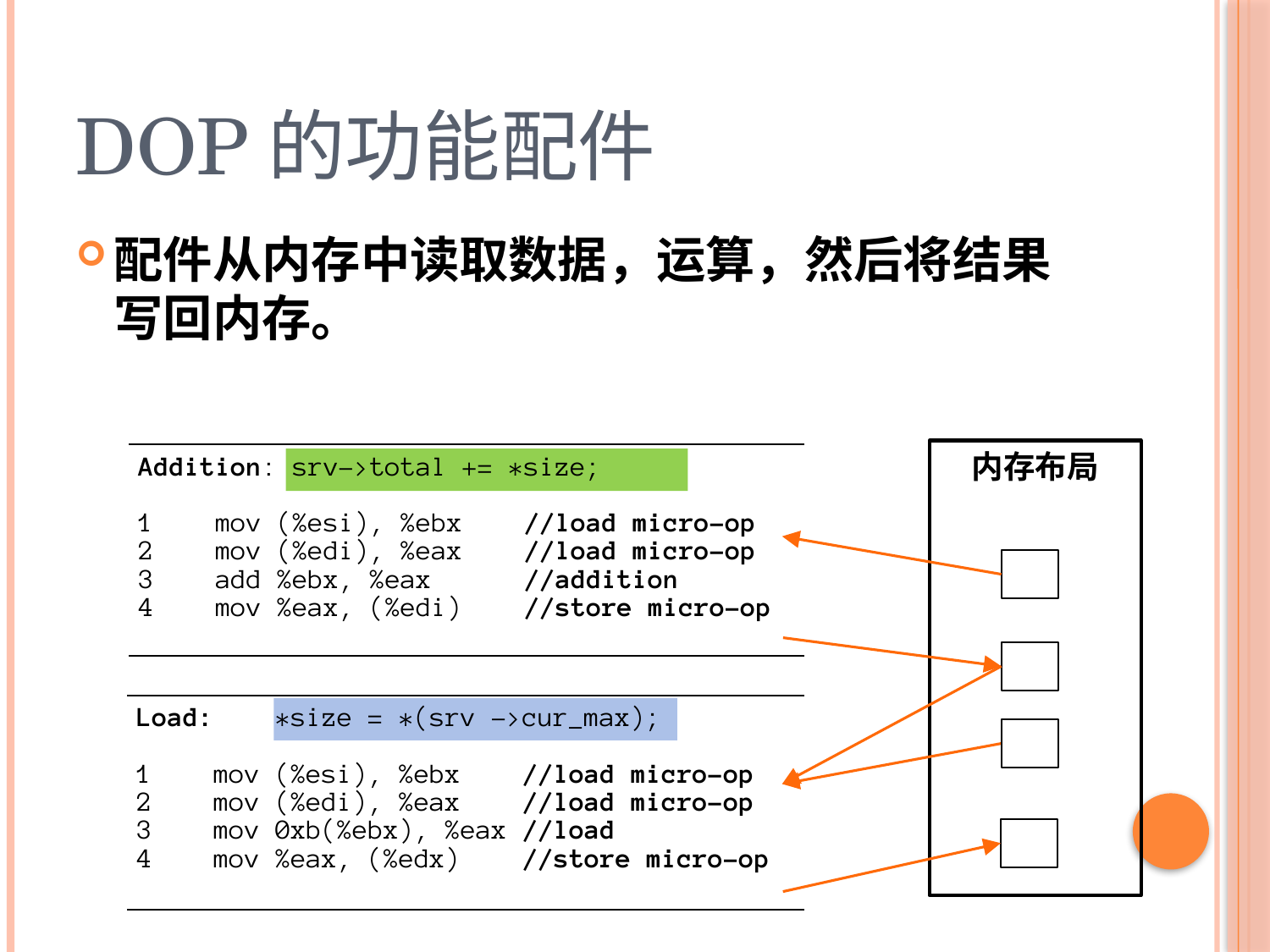

# DOP的功能配件
配件从内存中读取数据，运算，然后将结果写回内存。
内存布局
| Addition: srv->total += \*size; 1 mov (%esi), %ebx //load micro-op 2 mov (%edi), %eax //load micro-op 3 add %ebx, %eax //addition 4 mov %eax, (%edi) //store micro-op |
| --- |

| Load: \*size = \*(srv ->cur\_max); 1 mov (%esi), %ebx //load micro-op 2 mov (%edi), %eax //load micro-op 3 mov 0xb(%ebx), %eax //load 4 mov %eax, (%edx) //store micro-op |
| --- |